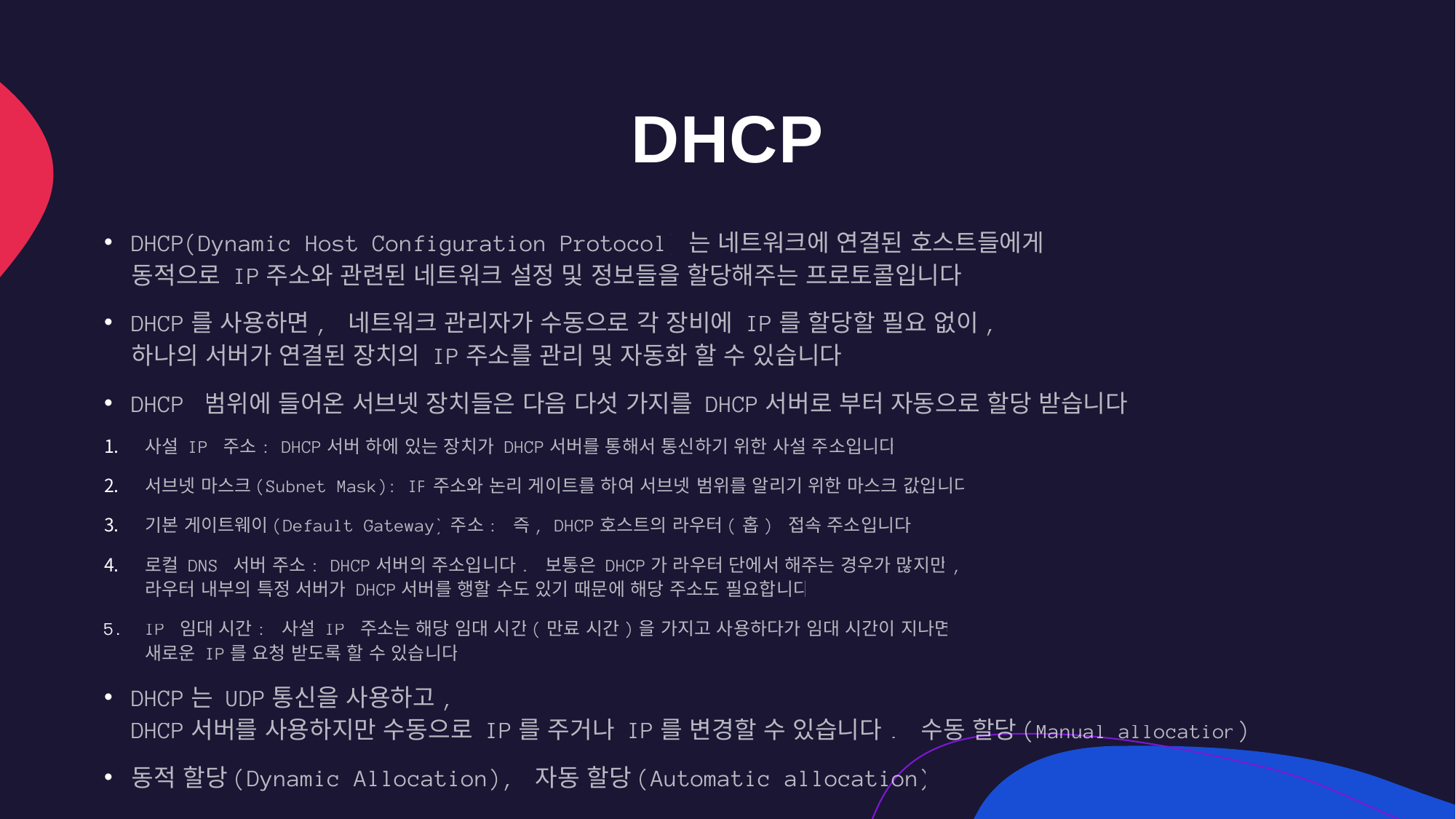

# DHCP
DHCP(Dynamic Host Configuration Protocol)는 네트워크에 연결된 호스트들에게
동적으로 IP주소와 관련된 네트워크 설정 및 정보들을 할당해주는 프로토콜입니다
DHCP를 사용하면, 네트워크 관리자가 수동으로 각 장비에 IP를 할당할 필요 없이,
하나의 서버가 연결된 장치의 IP주소를 관리 및 자동화 할 수 있습니다
DHCP 범위에 들어온 서브넷 장치들은 다음 다섯 가지를 DHCP서버로 부터 자동으로 할당 받습니다
사설 IP 주소: DHCP서버 하에 있는 장치가 DHCP서버를 통해서 통신하기 위한 사설 주소입니다
서브넷 마스크(Subnet Mask): IP주소와 논리 게이트를 하여 서브넷 범위를 알리기 위한 마스크 값입니다
기본 게이트웨이(Default Gateway)주소: 즉, DHCP호스트의 라우터(홉) 접속 주소입니다
로컬 DNS 서버 주소: DHCP서버의 주소입니다. 보통은 DHCP가 라우터 단에서 해주는 경우가 많지만,
라우터 내부의 특정 서버가 DHCP서버를 행할 수도 있기 때문에 해당 주소도 필요합니다
IP 임대 시간: 사설 IP 주소는 해당 임대 시간(만료 시간)을 가지고 사용하다가 임대 시간이 지나면
새로운 IP를 요청 받도록 할 수 있습니다
DHCP는 UDP통신을 사용하고,
DHCP서버를 사용하지만 수동으로 IP를 주거나 IP를 변경할 수 있습니다. 수동 할당(Manual allocation)
동적 할당(Dynamic Allocation), 자동 할당(Automatic allocation)